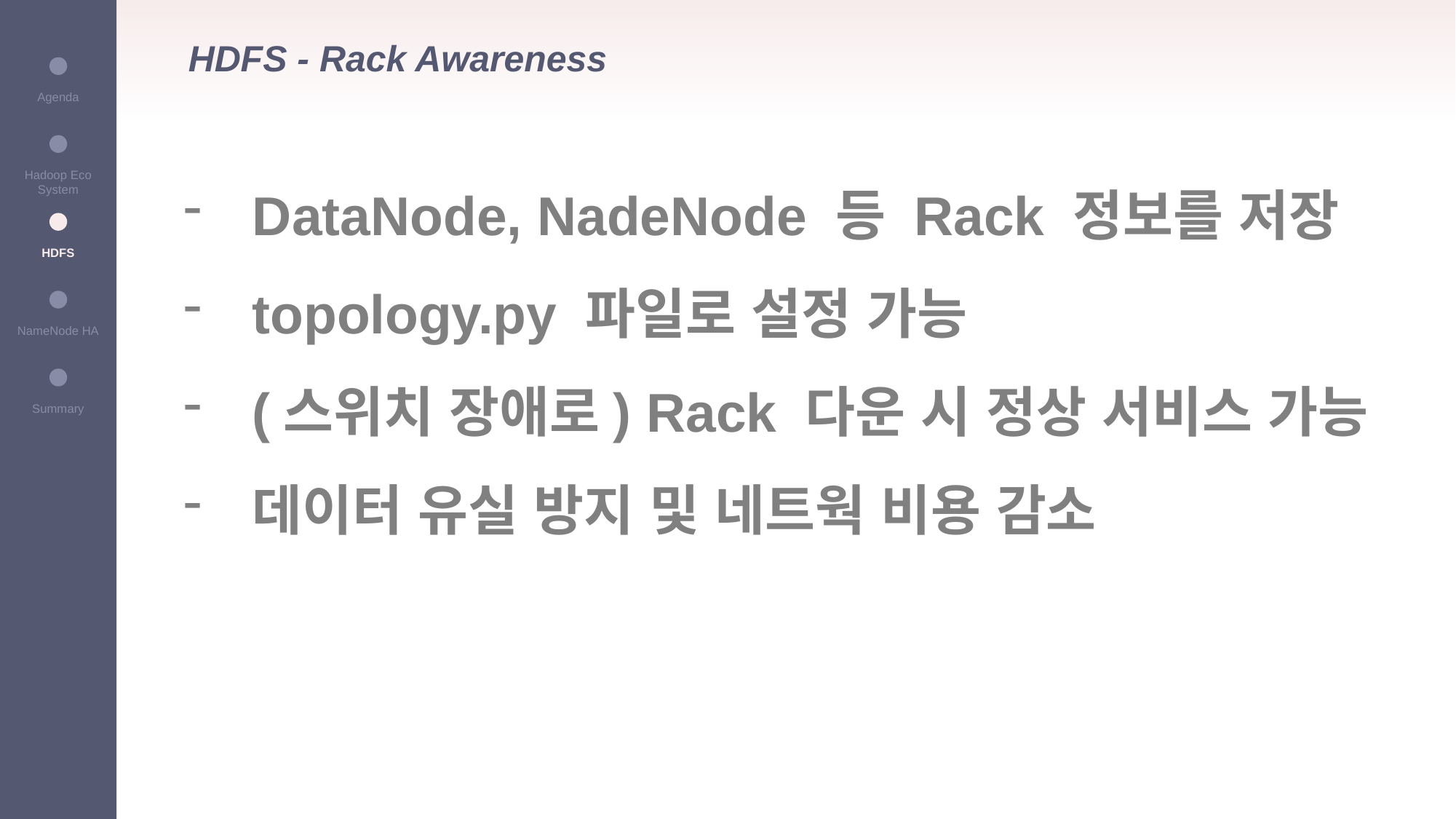

HDFS - Rack Awareness

Agenda

DataNode, NadeNode 등 Rack 정보를 저장
topology.py 파일로 설정 가능
(스위치 장애로) Rack 다운 시 정상 서비스 가능
데이터 유실 방지 및 네트웍 비용 감소
Hadoop Eco
System

HDFS

NameNode HA

Summary